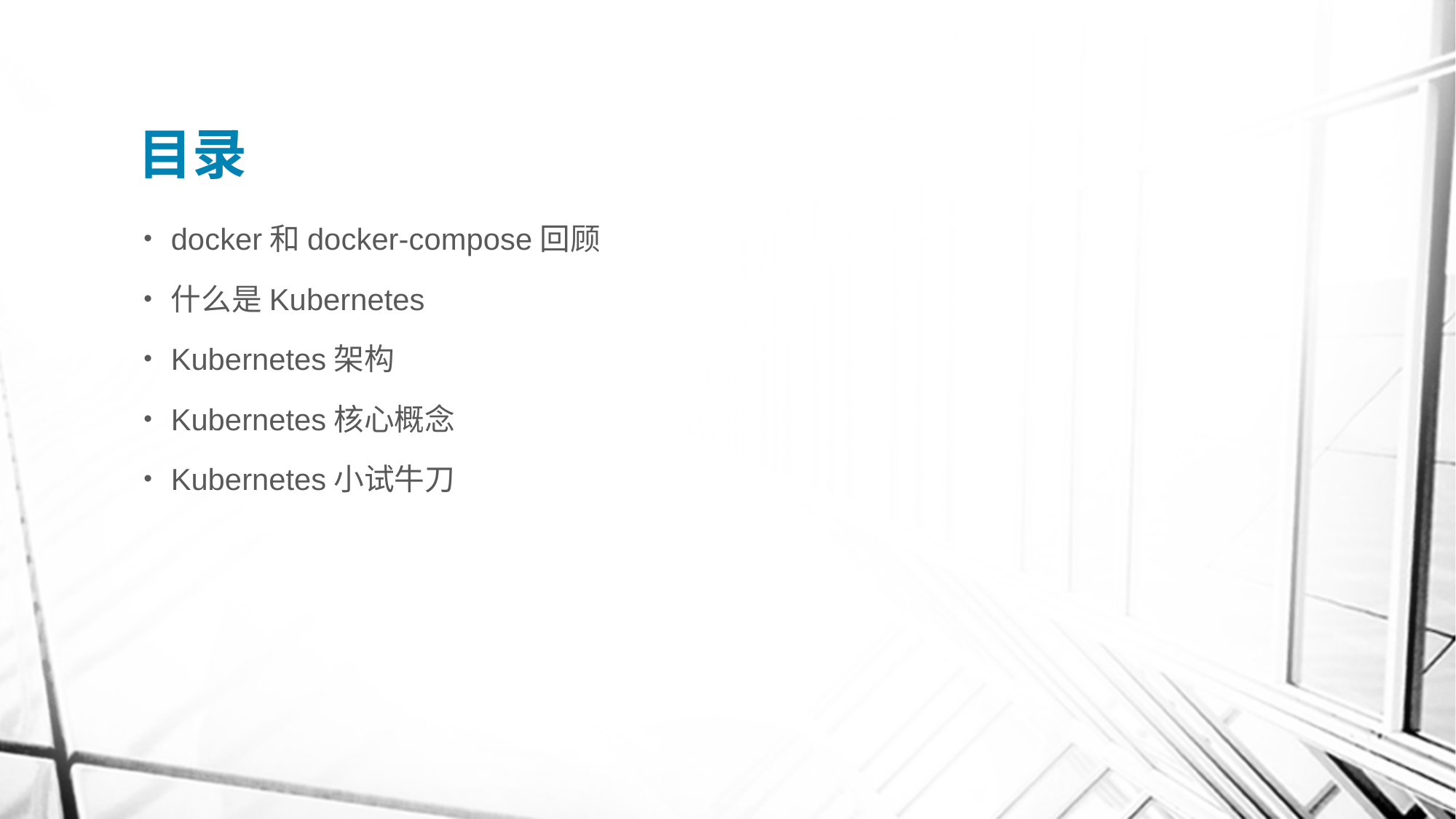

# 目录
docker和docker-compose回顾
什么是Kubernetes
Kubernetes架构
Kubernetes核心概念
Kubernetes小试牛刀